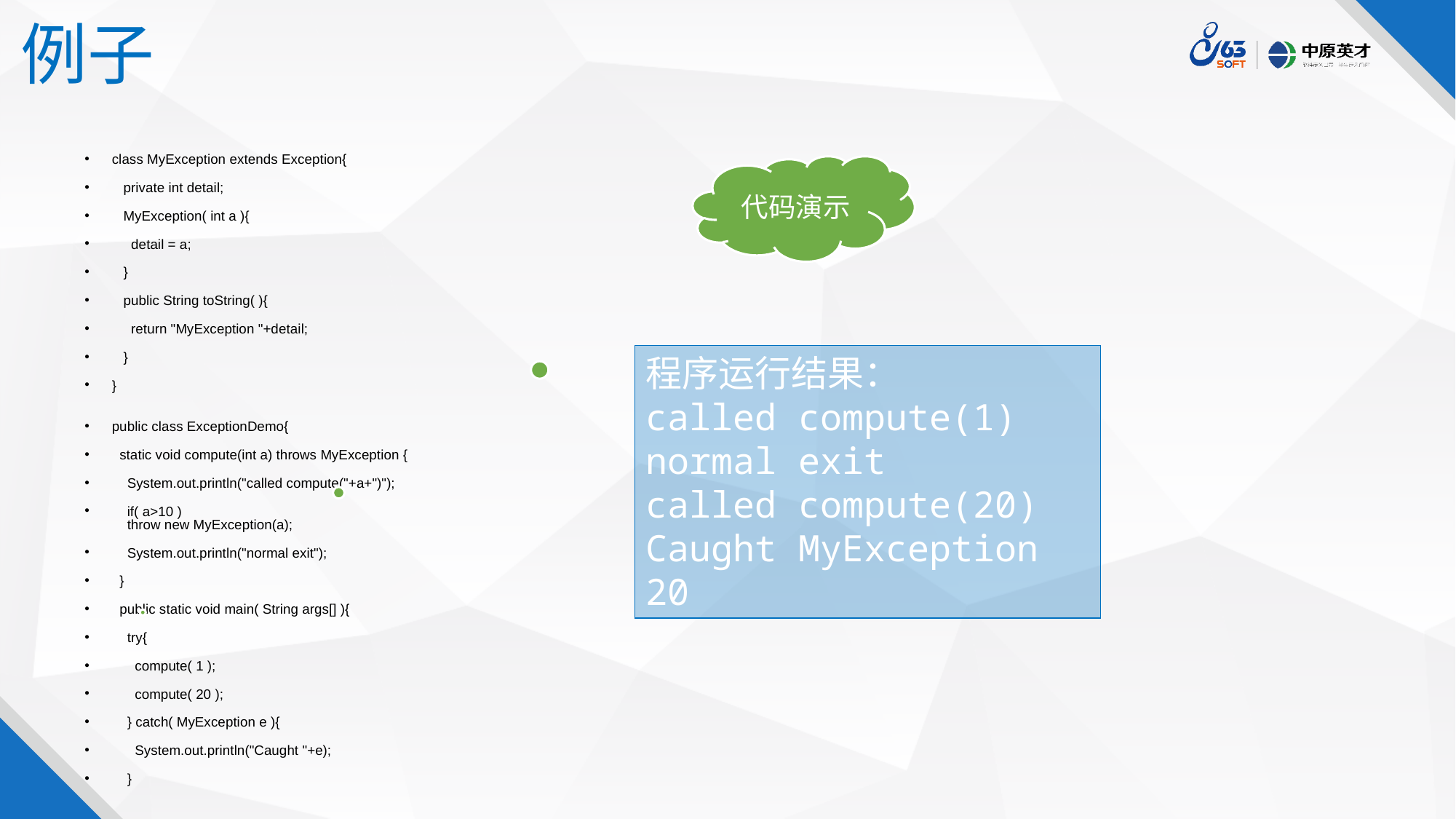

# 例子
class MyException extends Exception{
   private int detail;
   MyException( int a ){
     detail = a;
   }
   public String toString( ){
     return "MyException "+detail;
   }
}
public class ExceptionDemo{
  static void compute(int a) throws MyException {
    System.out.println("called compute("+a+")");
    if( a>10 )
    throw new MyException(a);
    System.out.println("normal exit");
  }
  public static void main( String args[] ){
    try{
      compute( 1 );
      compute( 20 );
    } catch( MyException e ){
      System.out.println("Caught "+e);
    }
代码演示
程序运行结果：
called compute(1)
normal exit
called compute(20)
Caught MyException 20